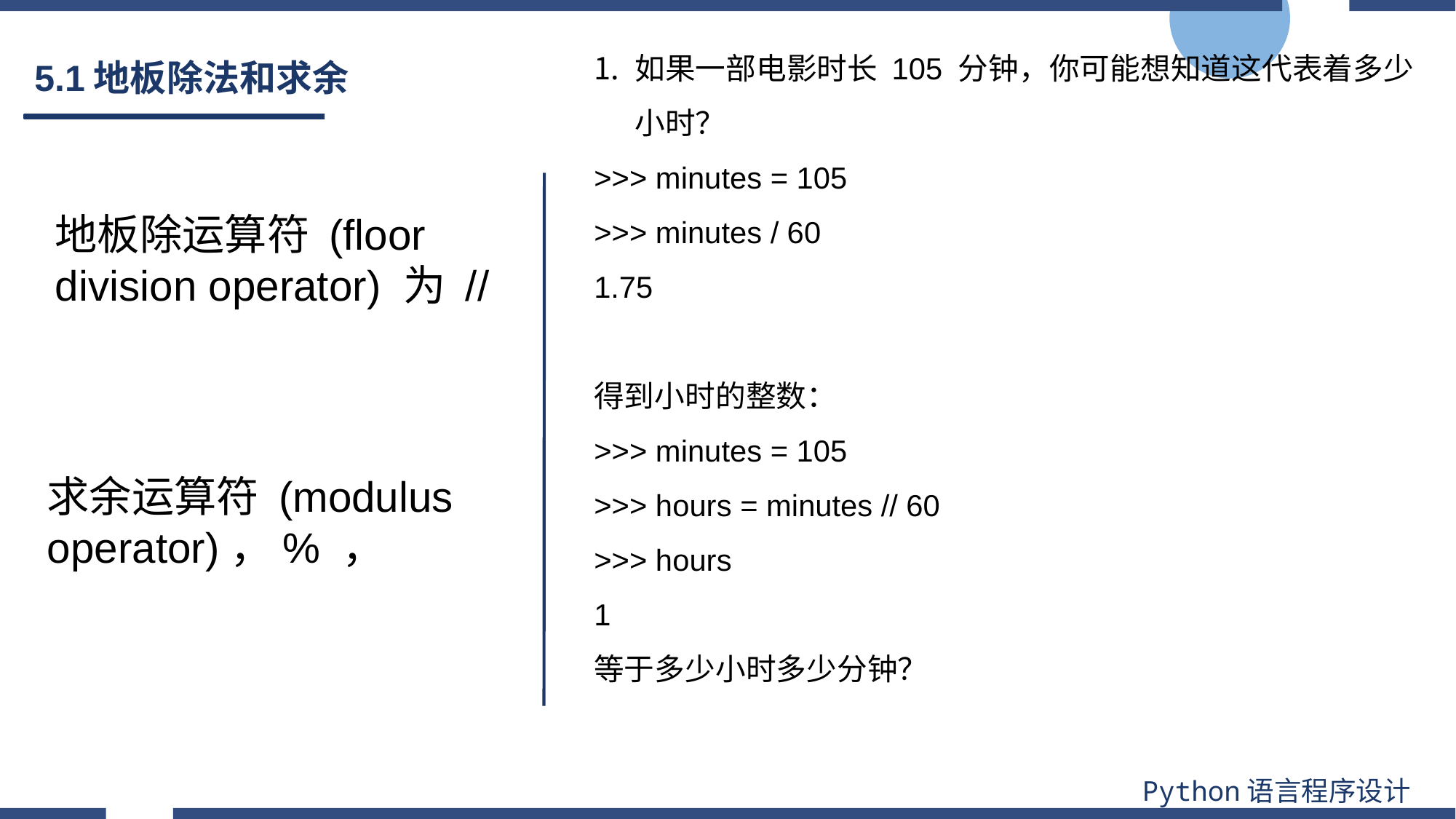

如果一部电影时长 105 分钟，你可能想知道这代表着多少小时？
>>> minutes = 105
>>> minutes / 60
1.75

得到小时的整数：
>>> minutes = 105
>>> hours = minutes // 60
>>> hours
1
等于多少小时多少分钟？
# 5.1地板除法和求余
地板除运算符 (floor division operator) 为 //
求余运算符 (modulus operator)，% ，